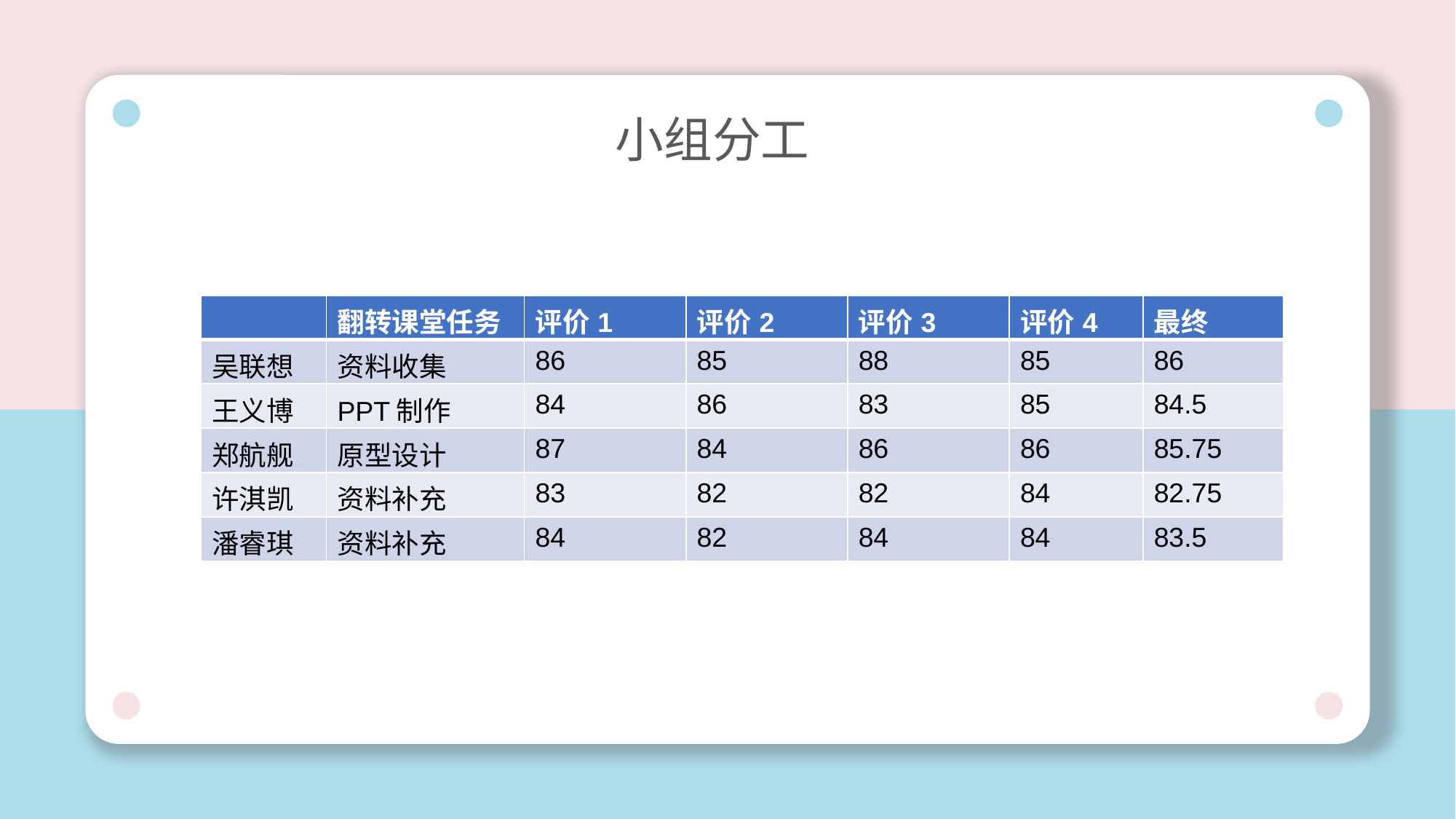

小组分工
|  | 翻转课堂任务 | 评价1 | 评价2 | 评价3 | 评价4 | 最终 |
| --- | --- | --- | --- | --- | --- | --- |
| 吴联想 | 资料收集 | 86 | 85 | 88 | 85 | 86 |
| 王义博 | PPT制作 | 84 | 86 | 83 | 85 | 84.5 |
| 郑航舰 | 原型设计 | 87 | 84 | 86 | 86 | 85.75 |
| 许淇凯 | 资料补充 | 83 | 82 | 82 | 84 | 82.75 |
| 潘睿琪 | 资料补充 | 84 | 82 | 84 | 84 | 83.5 |